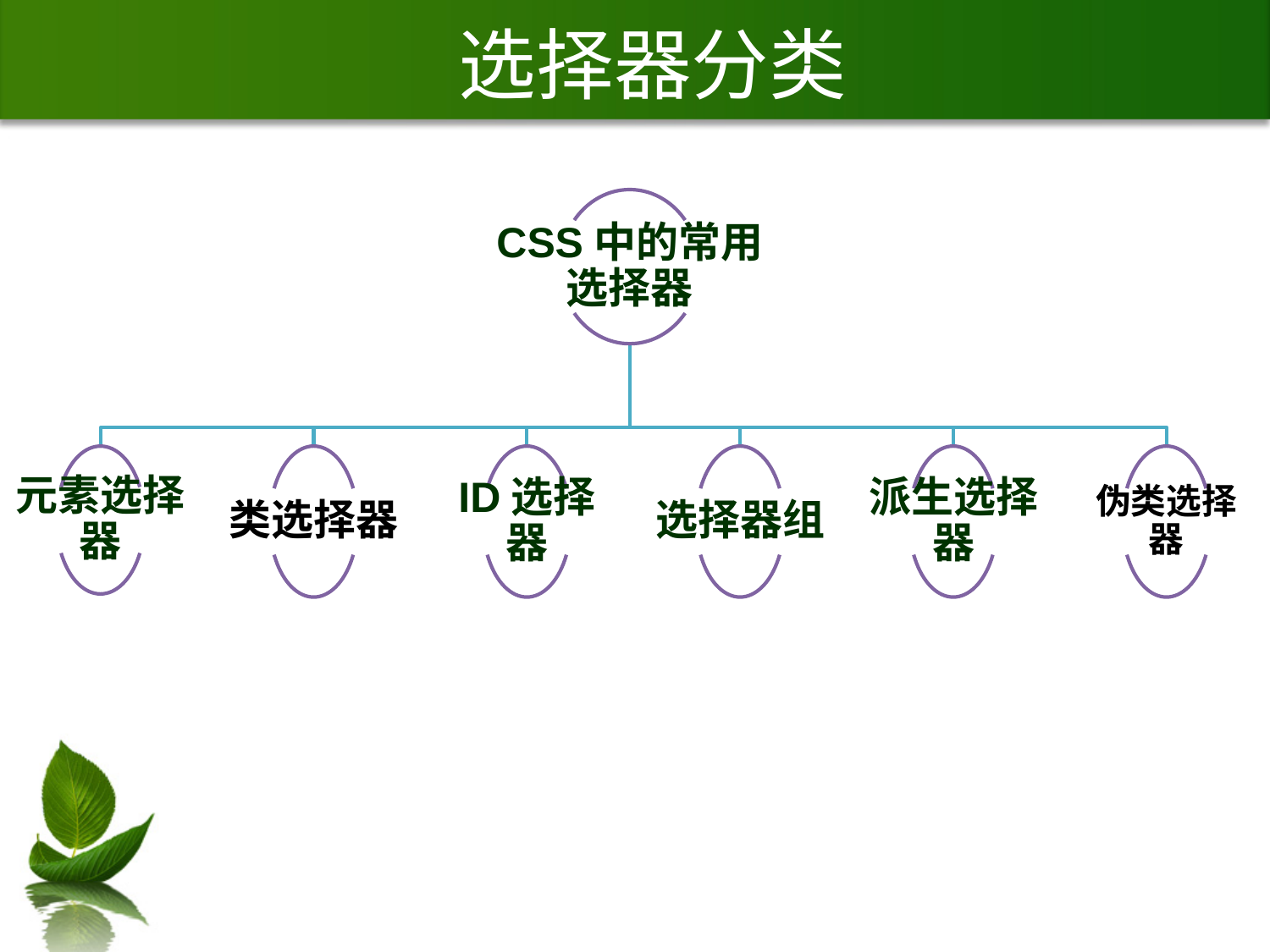

# 选择器分类
CSS中的常用选择器
元素选择器
类选择器
ID选择器
选择器组
派生选择器
伪类选择器